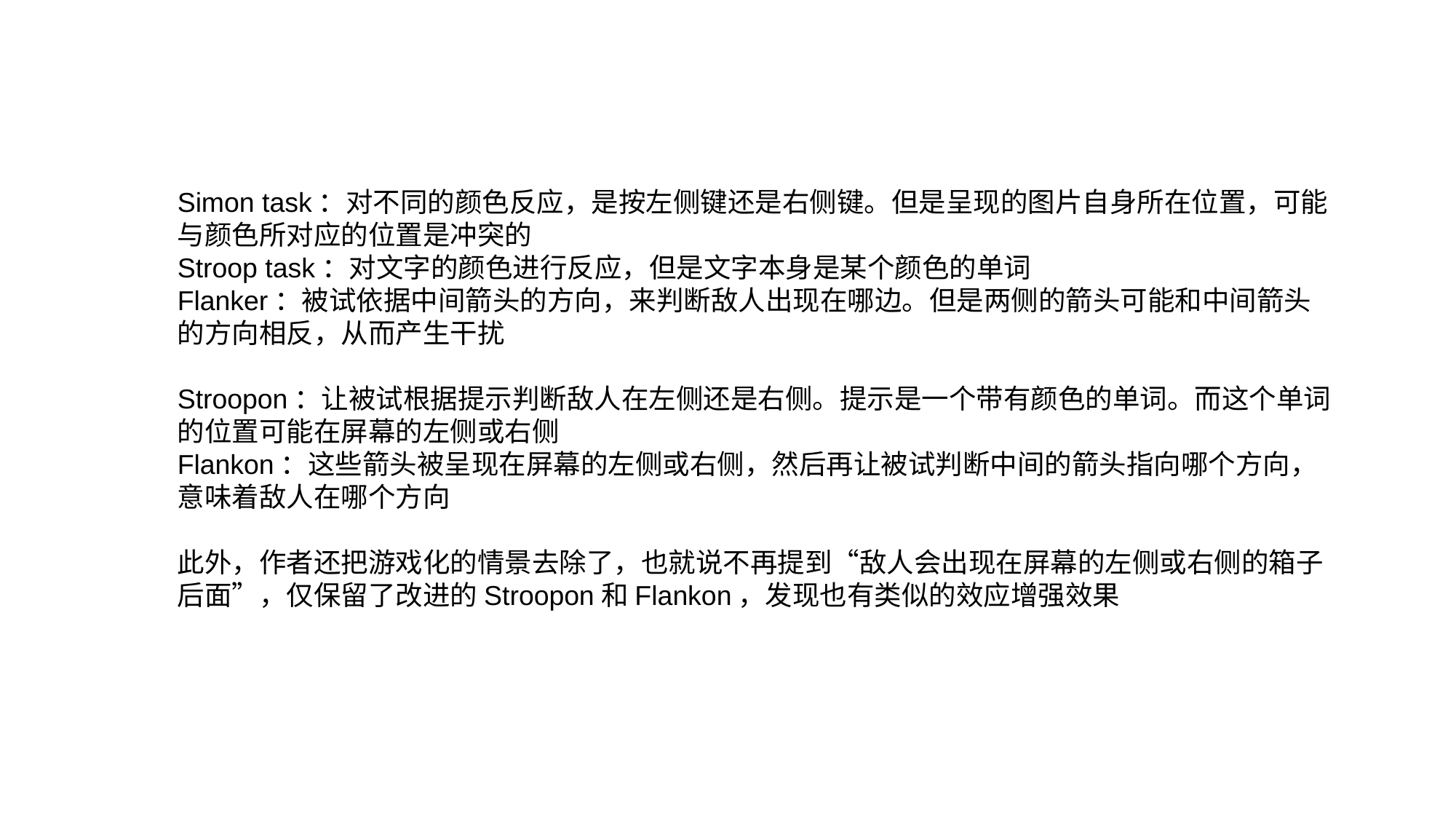

Simon task：对不同的颜色反应，是按左侧键还是右侧键。但是呈现的图片自身所在位置，可能与颜色所对应的位置是冲突的
Stroop task：对文字的颜色进行反应，但是文字本身是某个颜色的单词
Flanker：被试依据中间箭头的方向，来判断敌人出现在哪边。但是两侧的箭头可能和中间箭头的方向相反，从而产生干扰

Stroopon：让被试根据提示判断敌人在左侧还是右侧。提示是一个带有颜色的单词。而这个单词的位置可能在屏幕的左侧或右侧
Flankon：这些箭头被呈现在屏幕的左侧或右侧，然后再让被试判断中间的箭头指向哪个方向，意味着敌人在哪个方向

此外，作者还把游戏化的情景去除了，也就说不再提到“敌人会出现在屏幕的左侧或右侧的箱子后面”，仅保留了改进的Stroopon和Flankon，发现也有类似的效应增强效果